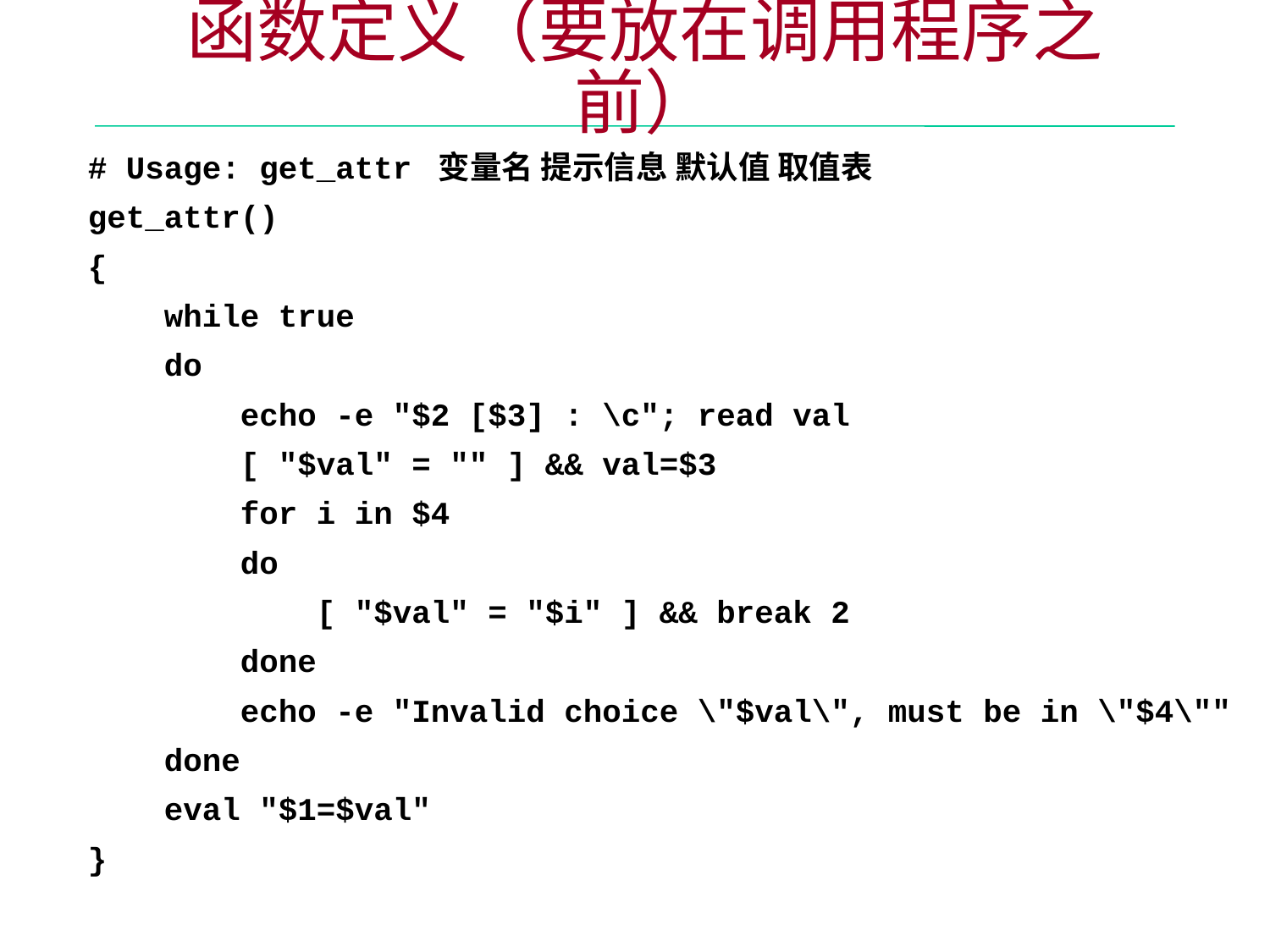

函数定义（要放在调用程序之前）
# Usage: get_attr 变量名 提示信息 默认值 取值表
get_attr()
{
    while true
    do
        echo -e "$2 [$3] : \c"; read val
        [ "$val" = "" ] && val=$3
        for i in $4
        do
            [ "$val" = "$i" ] && break 2
        done
        echo -e "Invalid choice \"$val\", must be in \"$4\""
    done
    eval "$1=$val"
}